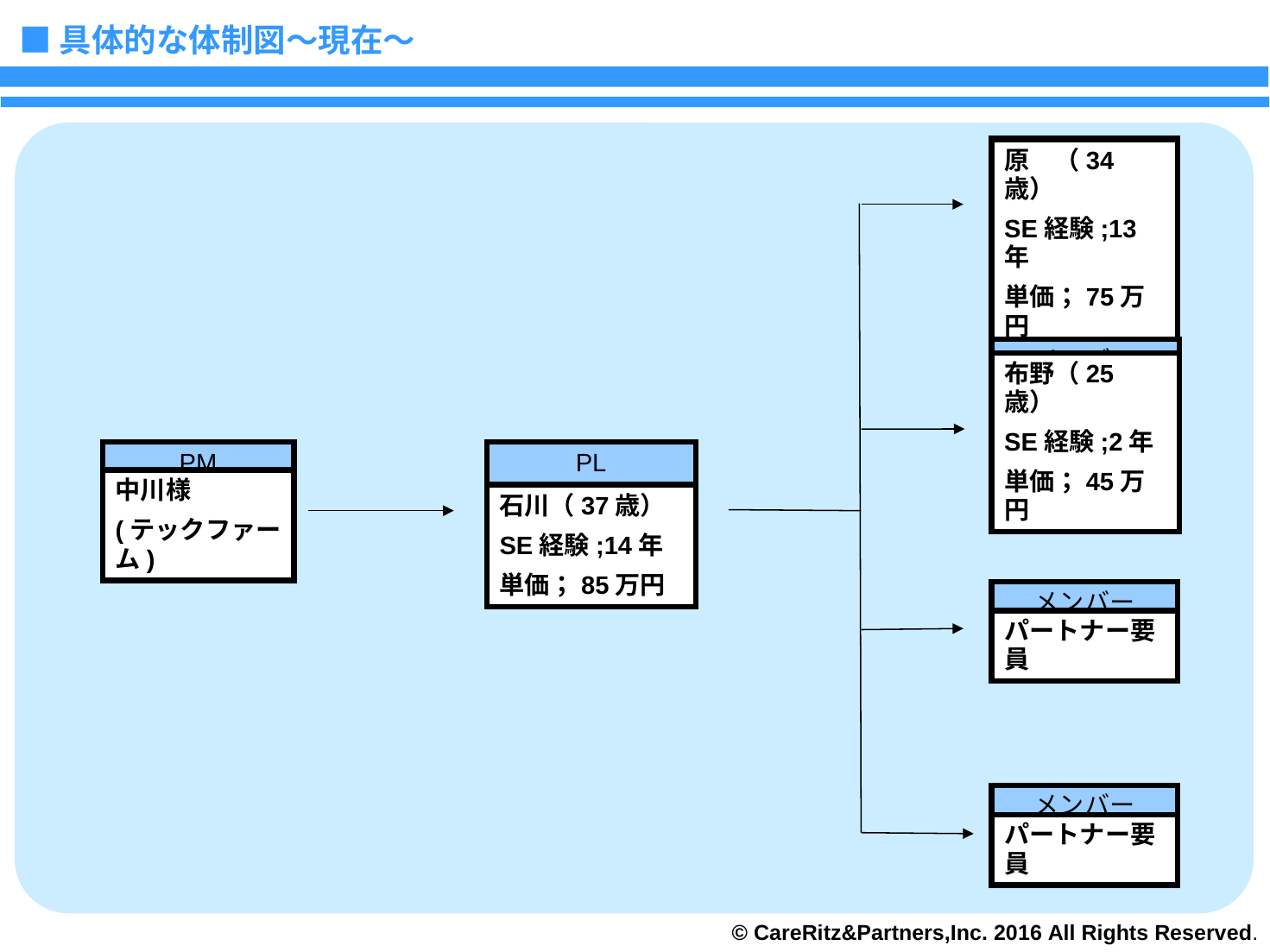

■具体的な体制図～現在～

メンバー
原　（34歳）
SE経験;13年
単価；75万円
メンバー
布野（25歳）
SE経験;2年
単価；45万円
PM
PL
石川（37歳）
SE経験;14年
単価；85万円
中川様
(テックファーム)
メンバー
パートナー要員
メンバー
パートナー要員